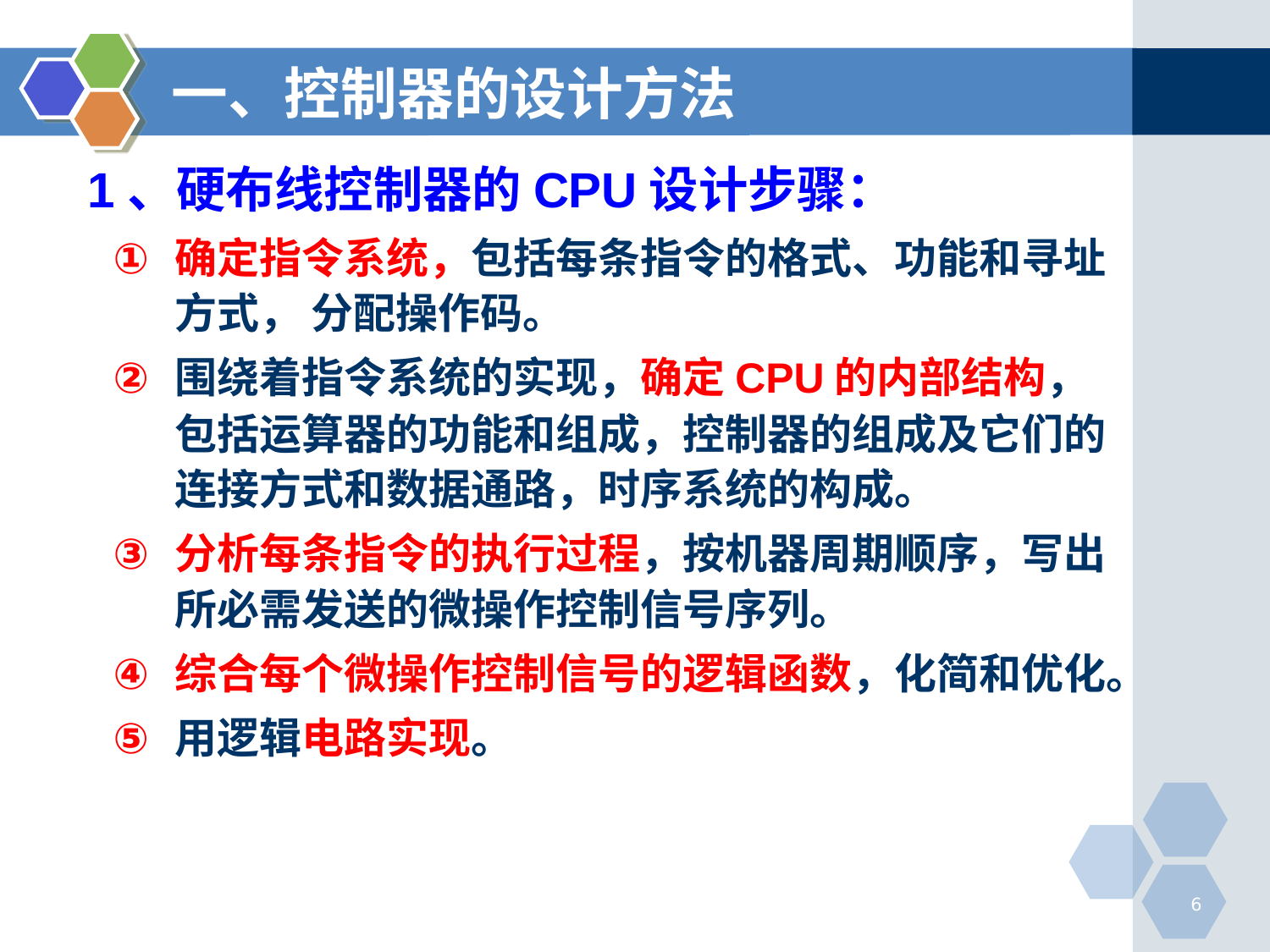

# 一、控制器的设计方法
1、硬布线控制器的CPU设计步骤：
确定指令系统，包括每条指令的格式、功能和寻址方式， 分配操作码。
围绕着指令系统的实现，确定CPU的内部结构，包括运算器的功能和组成，控制器的组成及它们的连接方式和数据通路，时序系统的构成。
分析每条指令的执行过程，按机器周期顺序，写出所必需发送的微操作控制信号序列。
综合每个微操作控制信号的逻辑函数，化简和优化。
用逻辑电路实现。
6